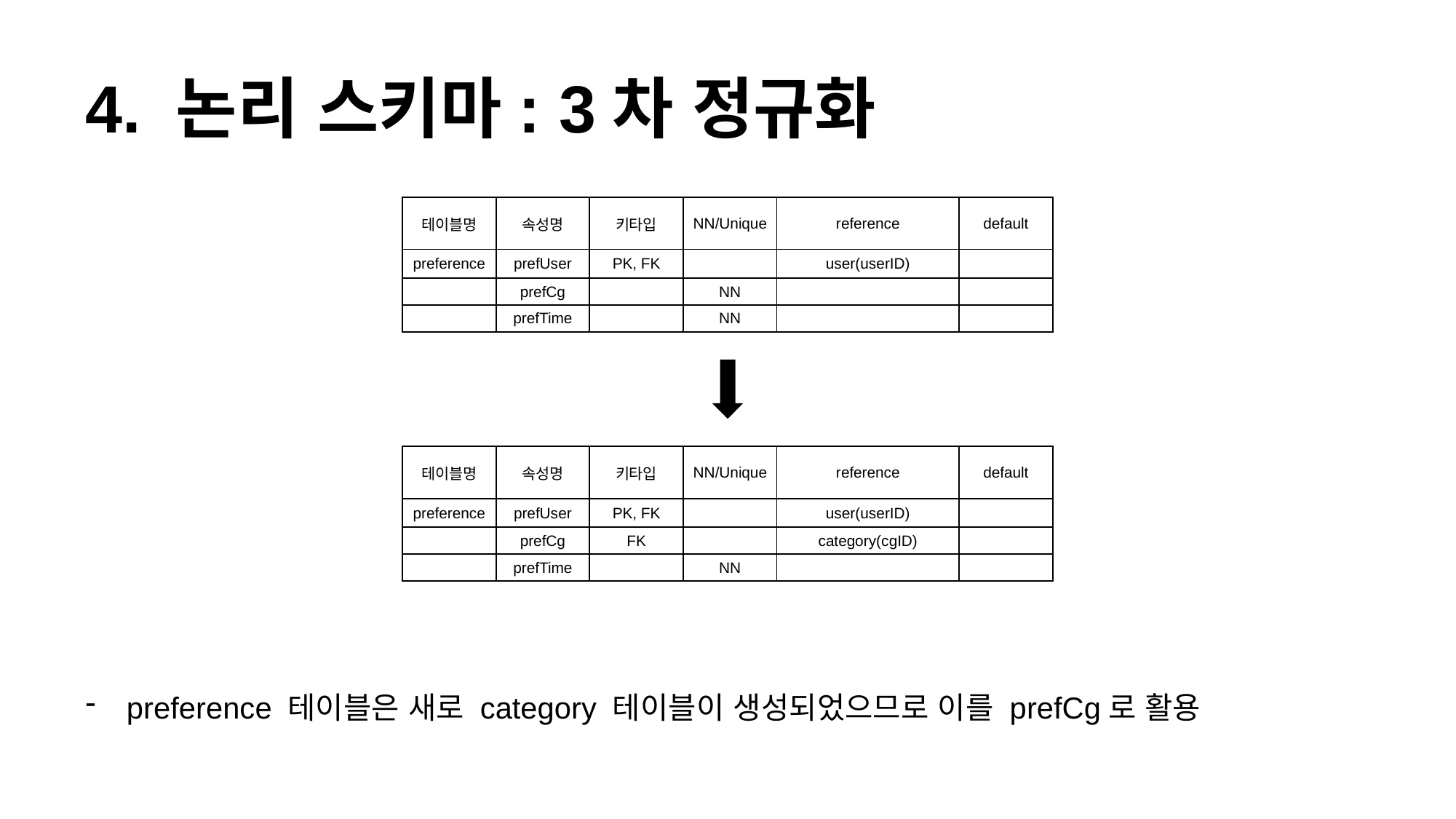

# 4. 논리 스키마: 3차 정규화
| 테이블명 | 속성명 | 키타입 | NN/Unique | reference | default |
| --- | --- | --- | --- | --- | --- |
| preference | prefUser | PK, FK |  | user(userID) |  |
|  | prefCg |  | NN |  |  |
|  | prefTime |  | NN |  |  |

| 테이블명 | 속성명 | 키타입 | NN/Unique | reference | default |
| --- | --- | --- | --- | --- | --- |
| preference | prefUser | PK, FK |  | user(userID) |  |
|  | prefCg | FK |  | category(cgID) |  |
|  | prefTime |  | NN |  |  |
preference 테이블은 새로 category 테이블이 생성되었으므로 이를 prefCg로 활용